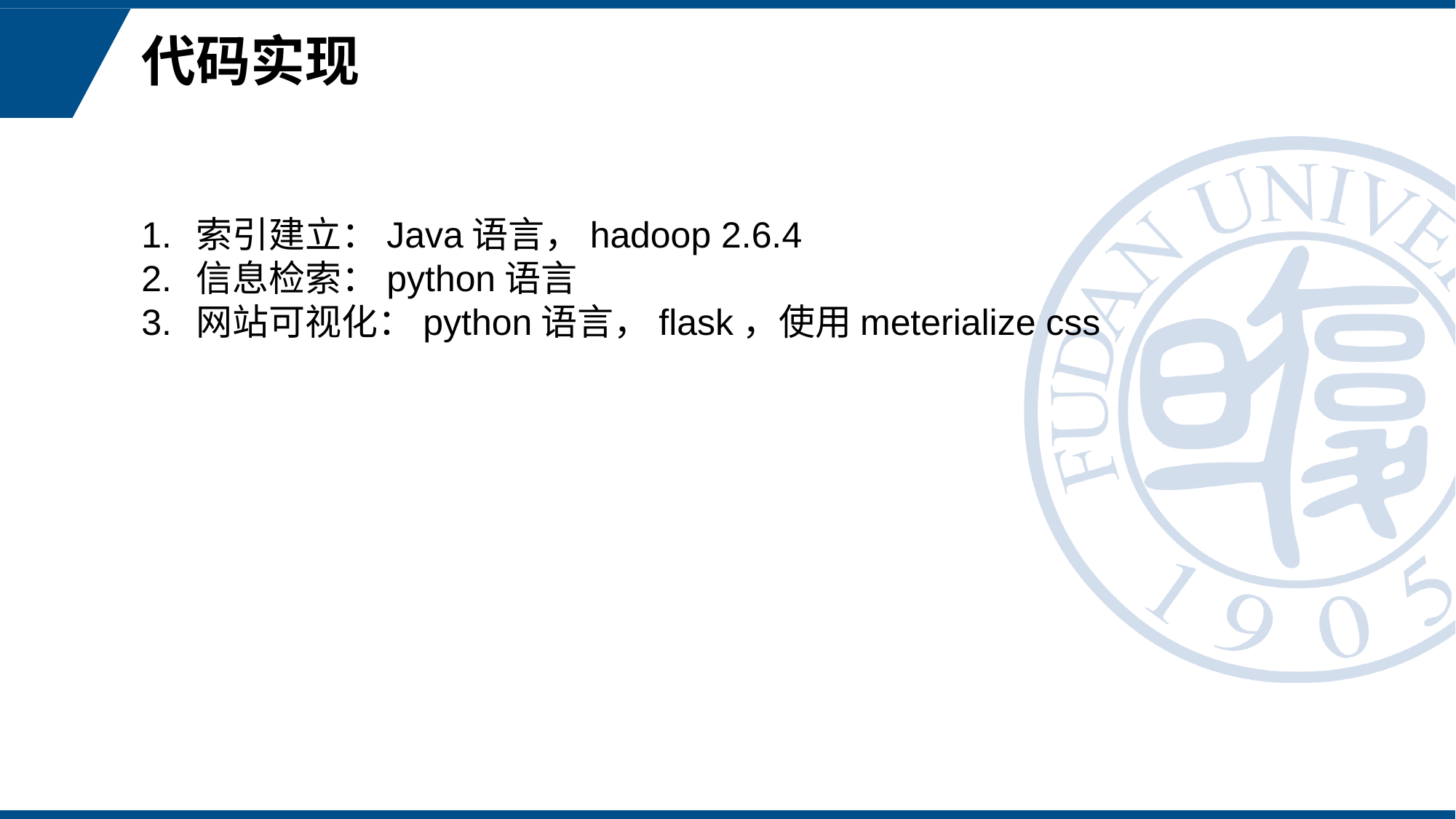

# 代码实现
索引建立：Java语言，hadoop 2.6.4
信息检索：python语言
网站可视化：python语言，flask，使用meterialize css